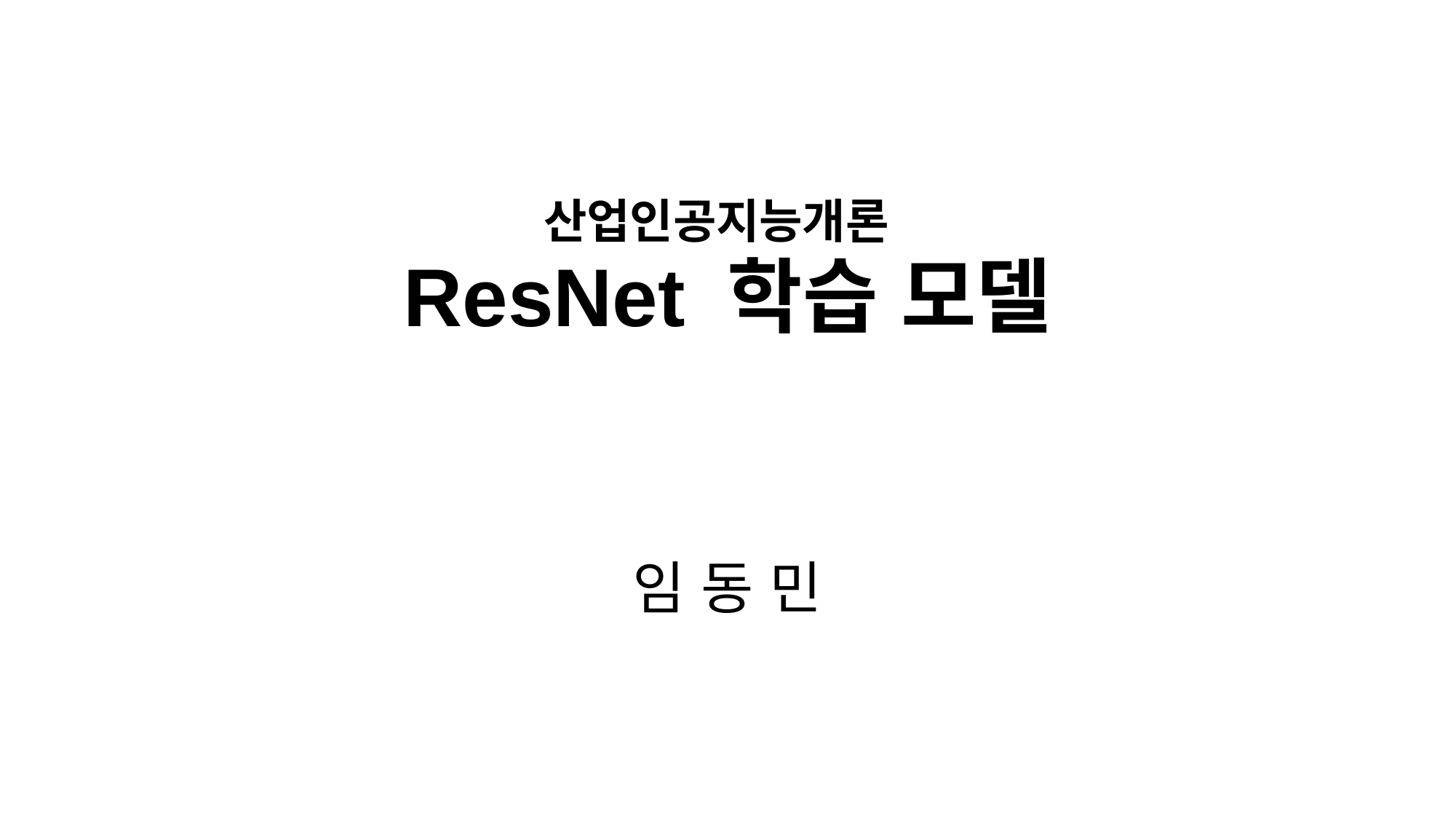

# 산업인공지능개론 ResNet 학습 모델

임 동 민